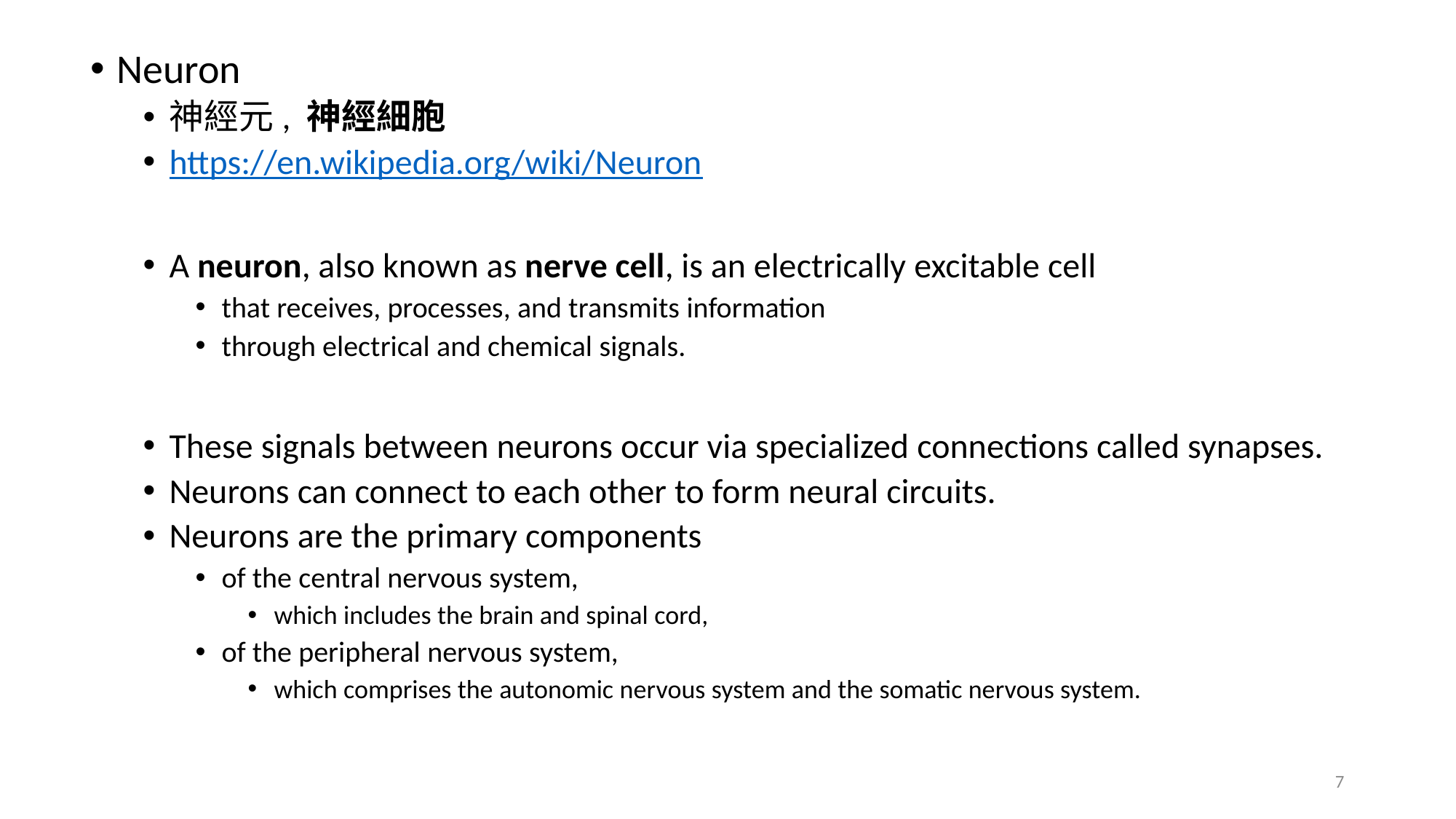

Neuron
神經元, 神經細胞
https://en.wikipedia.org/wiki/Neuron

A neuron, also known as nerve cell, is an electrically excitable cell
that receives, processes, and transmits information
through electrical and chemical signals.

These signals between neurons occur via specialized connections called synapses.
Neurons can connect to each other to form neural circuits.
Neurons are the primary components
of the central nervous system,
which includes the brain and spinal cord,
of the peripheral nervous system,
which comprises the autonomic nervous system and the somatic nervous system.
7